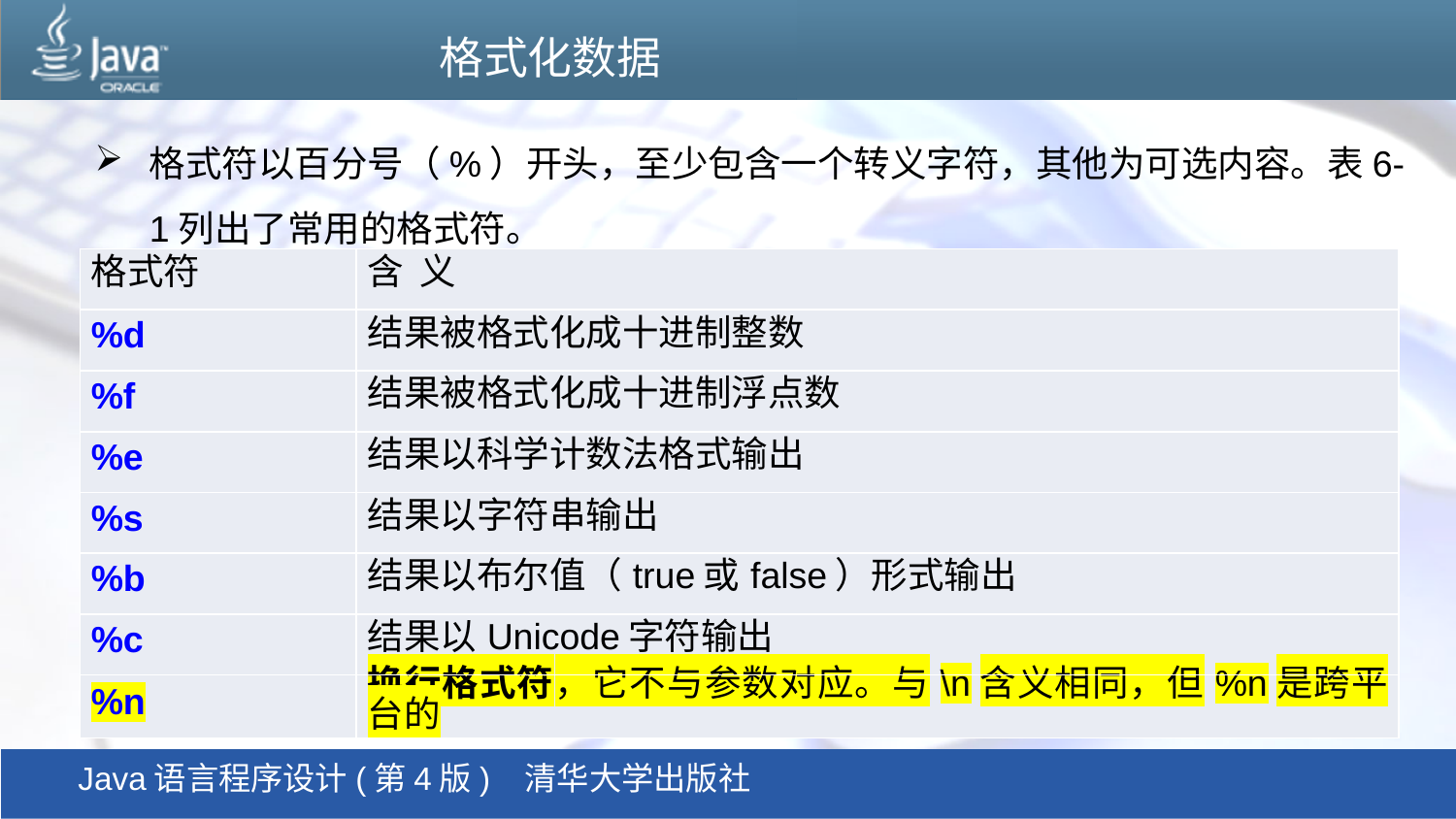

# 格式化数据
格式符以百分号（%）开头，至少包含一个转义字符，其他为可选内容。表6-1列出了常用的格式符。
| 格式符 | 含 义 |
| --- | --- |
| %d | 结果被格式化成十进制整数 |
| %f | 结果被格式化成十进制浮点数 |
| %e | 结果以科学计数法格式输出 |
| %s | 结果以字符串输出 |
| %b | 结果以布尔值（true或false）形式输出 |
| %c | 结果以Unicode字符输出 |
| %n | 换行格式符，它不与参数对应。与\n含义相同，但%n是跨平台的 |